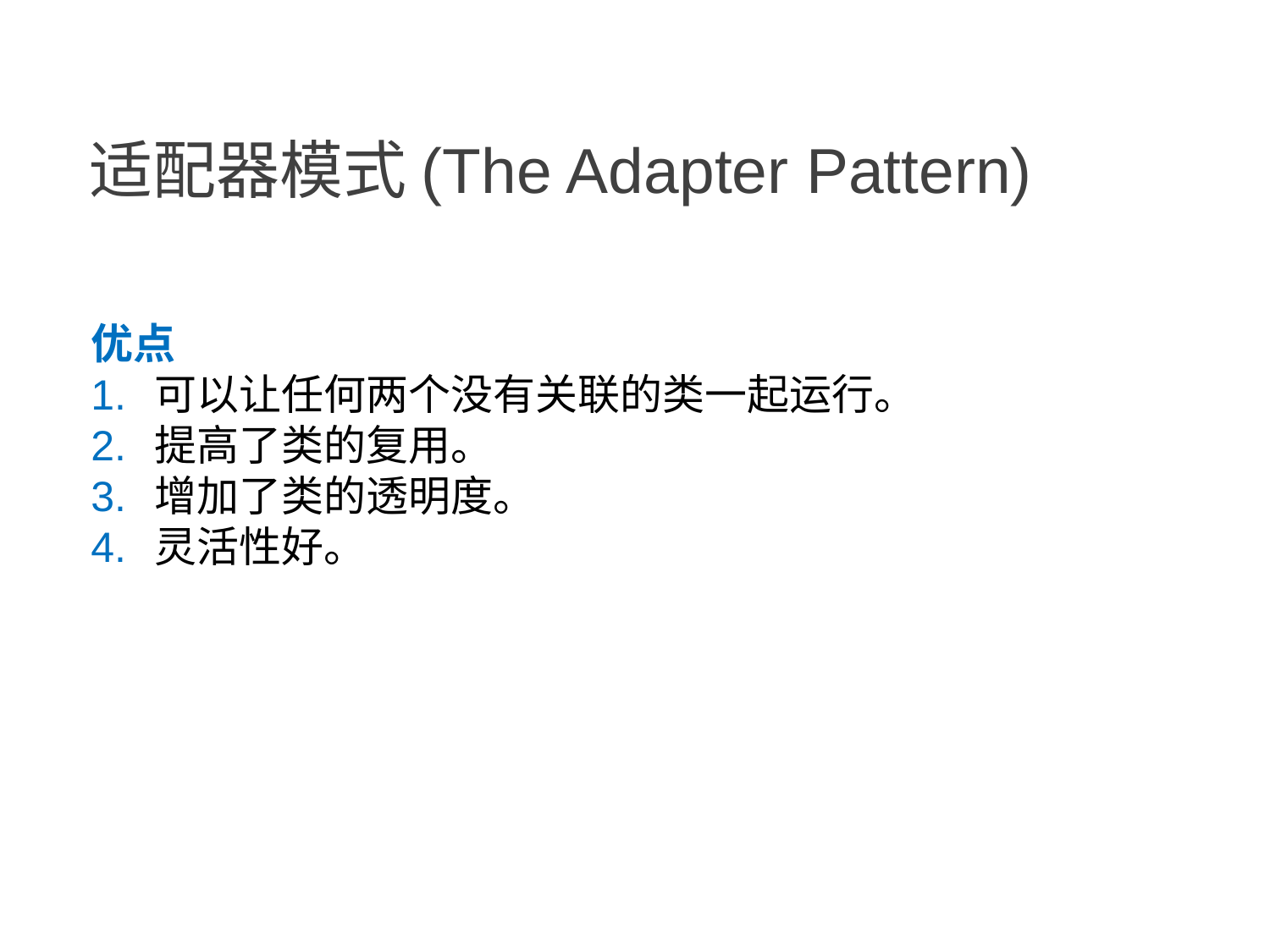

适配器模式(The Adapter Pattern)
优点
可以让任何两个没有关联的类一起运行。
提高了类的复用。
增加了类的透明度。
灵活性好。